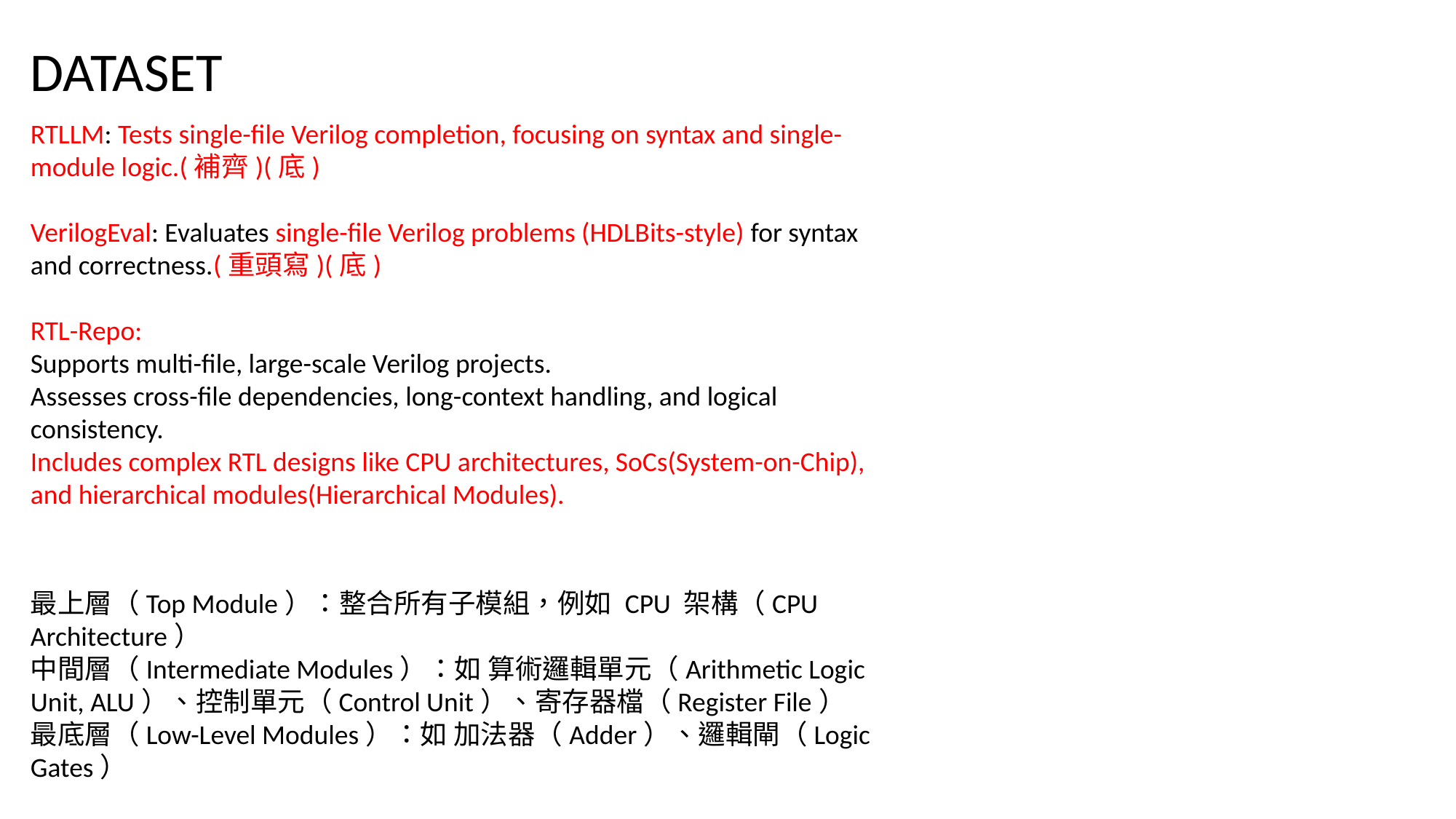

DATASET
RTLLM: Tests single-file Verilog completion, focusing on syntax and single-module logic.(補齊)(底)

VerilogEval: Evaluates single-file Verilog problems (HDLBits-style) for syntax and correctness.(重頭寫)(底)

RTL-Repo:
Supports multi-file, large-scale Verilog projects.
Assesses cross-file dependencies, long-context handling, and logical consistency.
Includes complex RTL designs like CPU architectures, SoCs(System-on-Chip), and hierarchical modules(Hierarchical Modules).
最上層（Top Module）：整合所有子模組，例如 CPU 架構（CPU Architecture）
中間層（Intermediate Modules）：如 算術邏輯單元（Arithmetic Logic Unit, ALU）、控制單元（Control Unit）、寄存器檔（Register File）
最底層（Low-Level Modules）：如 加法器（Adder）、邏輯閘（Logic Gates）